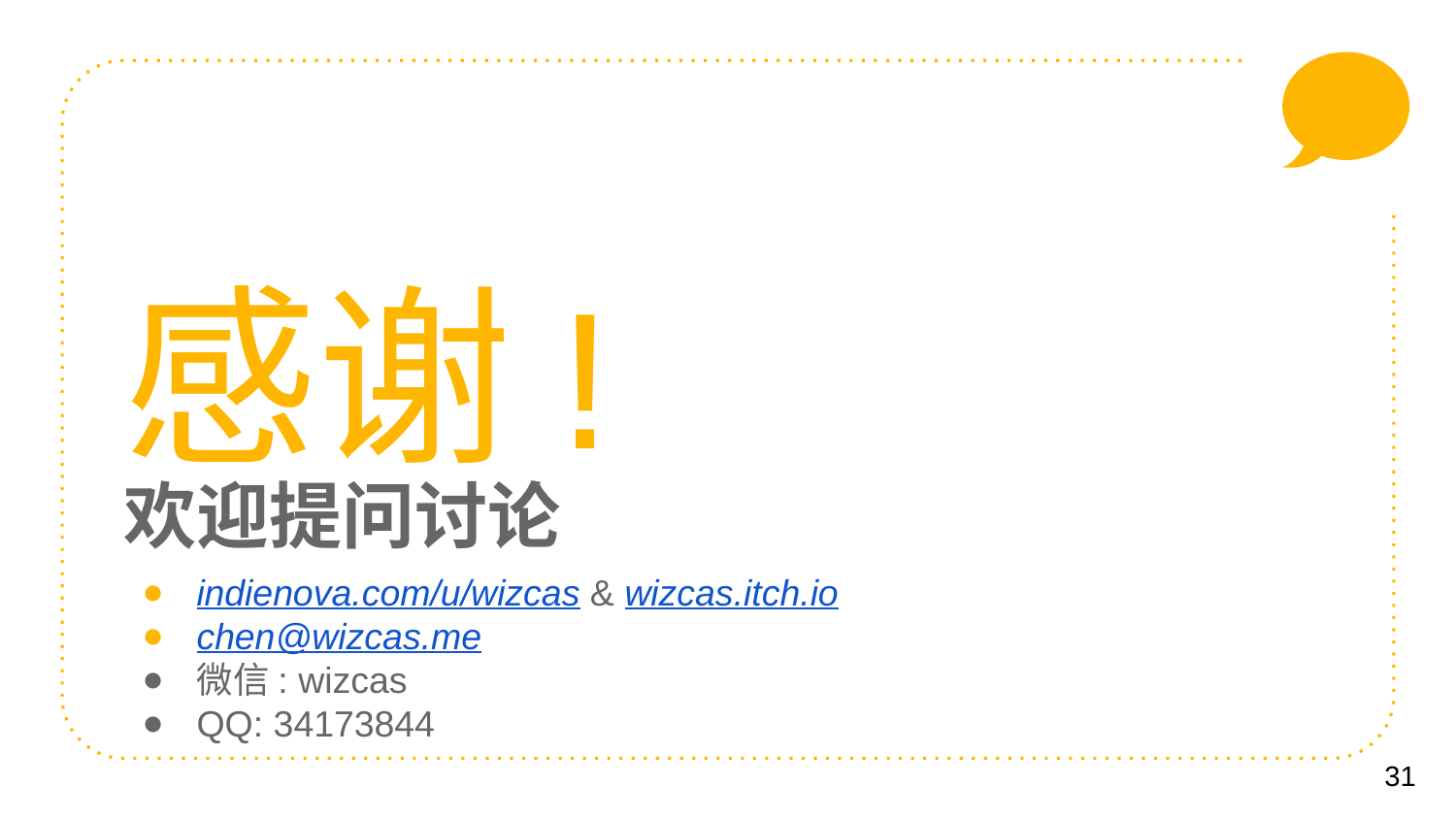

感谢!
欢迎提问讨论
indienova.com/u/wizcas & wizcas.itch.io
chen@wizcas.me
微信: wizcas
QQ: 34173844
31